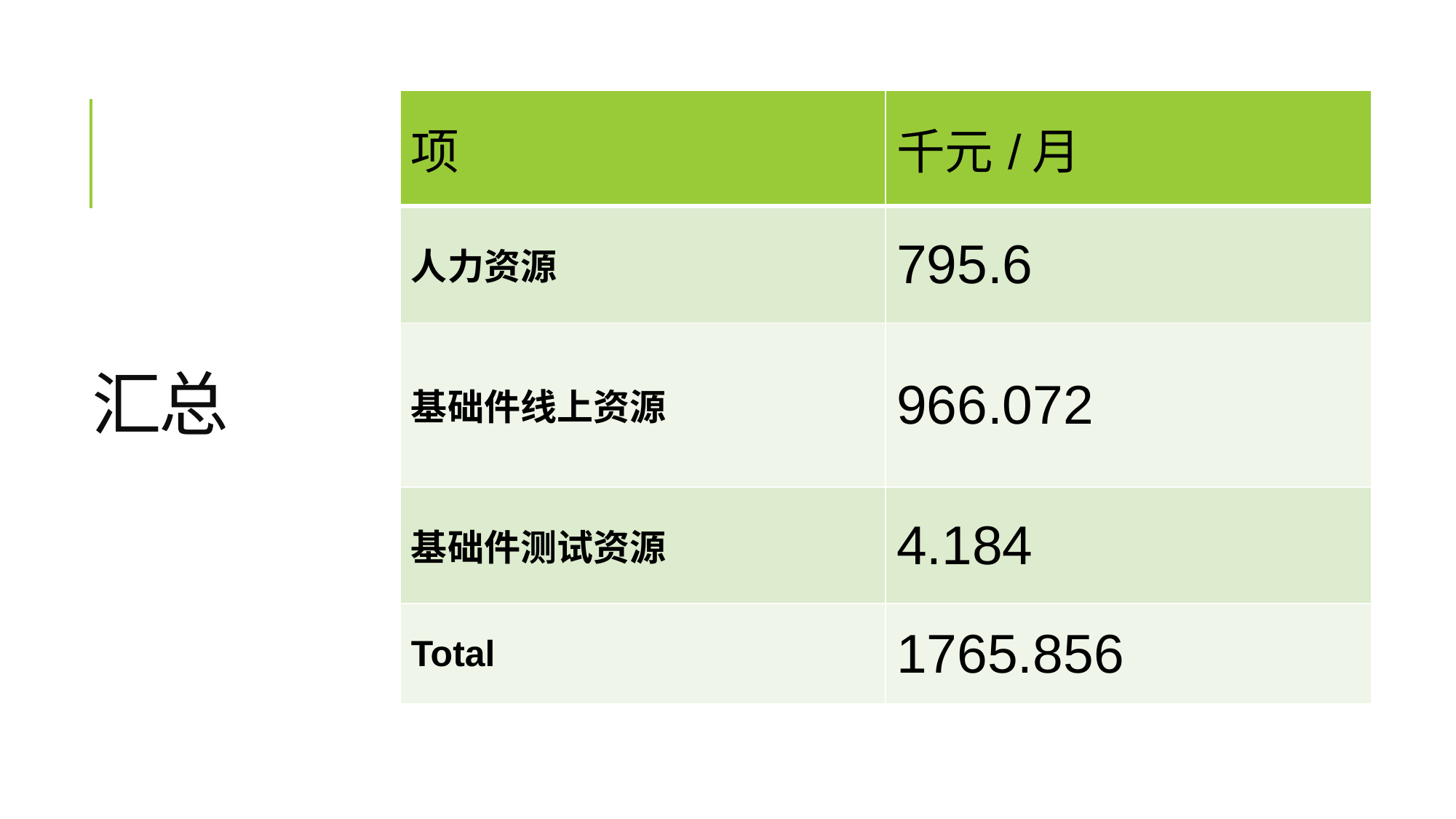

# 汇总
| 项 | 千元/月 |
| --- | --- |
| 人力资源 | 795.6 |
| 基础件线上资源 | 966.072 |
| 基础件测试资源 | 4.184 |
| Total | 1765.856 |